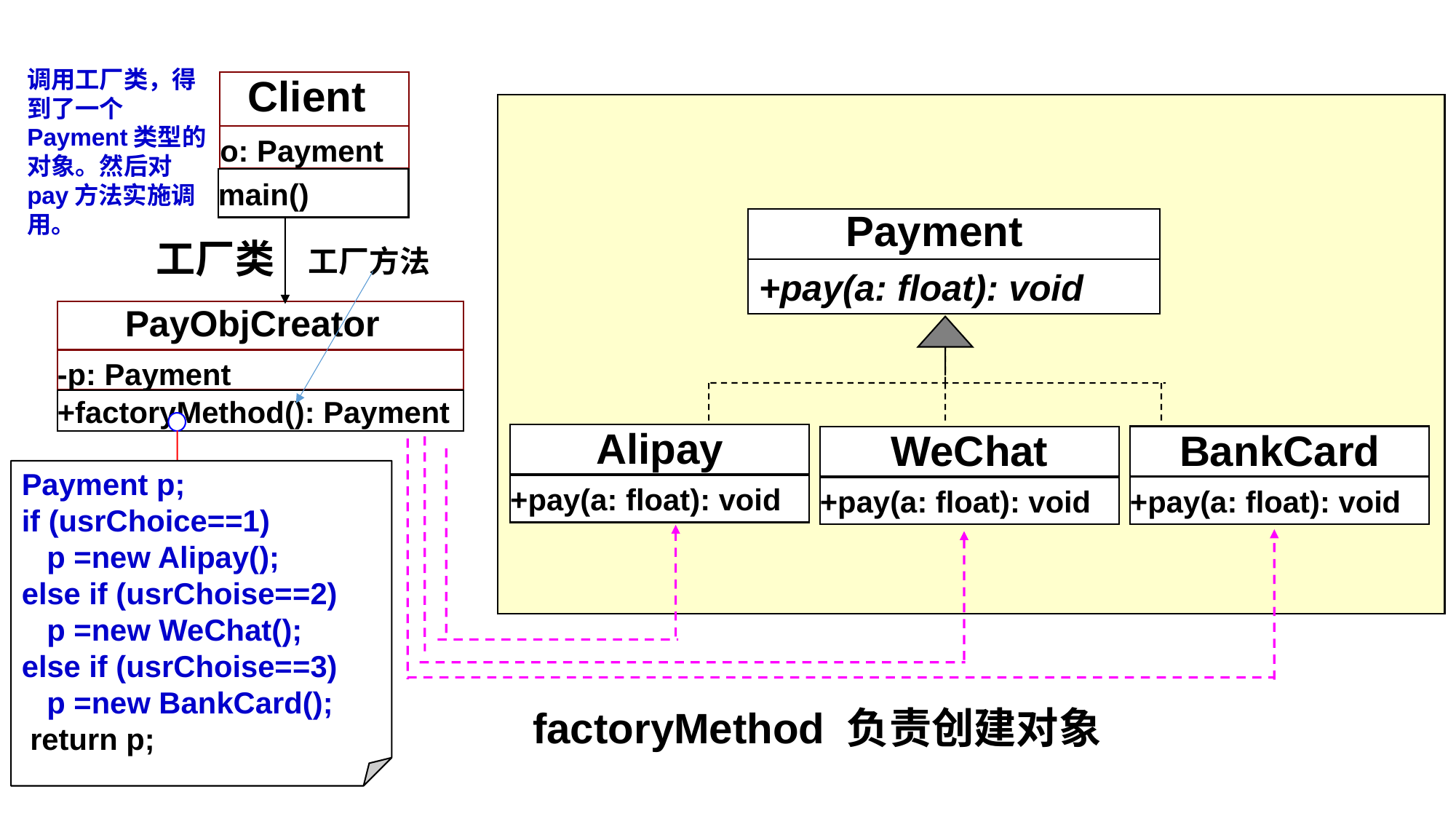

调用工厂类，得到了一个Payment类型的对象。然后对pay方法实施调用。
Client

o: Payment
main()
Payment

工厂类
工厂方法
+pay(a: float): void
PayObjCreator

-p: Payment

+factoryMethod(): Payment

Alipay
BankCard
WeChat

Payment p;
if (usrChoice==1)
   p =new Alipay();
else if (usrChoise==2)
   p =new WeChat();
else if (usrChoise==3)
   p =new BankCard();
 return p;
+pay(a: float): void
+pay(a: float): void
+pay(a: float): void

factoryMethod 负责创建对象